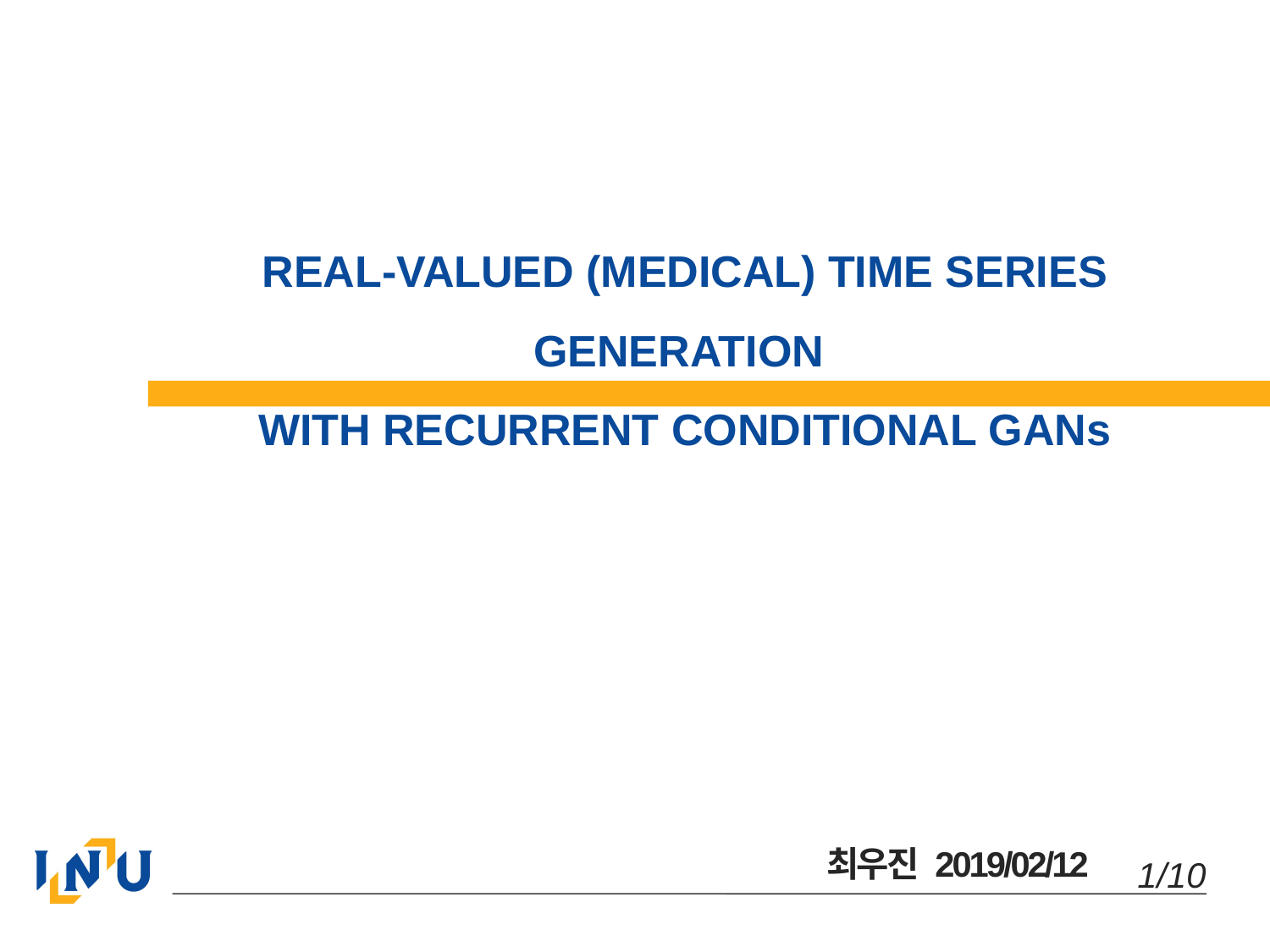

# REAL-VALUED (MEDICAL) TIME SERIES GENERATION WITH RECURRENT CONDITIONAL GANs
최우진 2019/02/12
 1/10